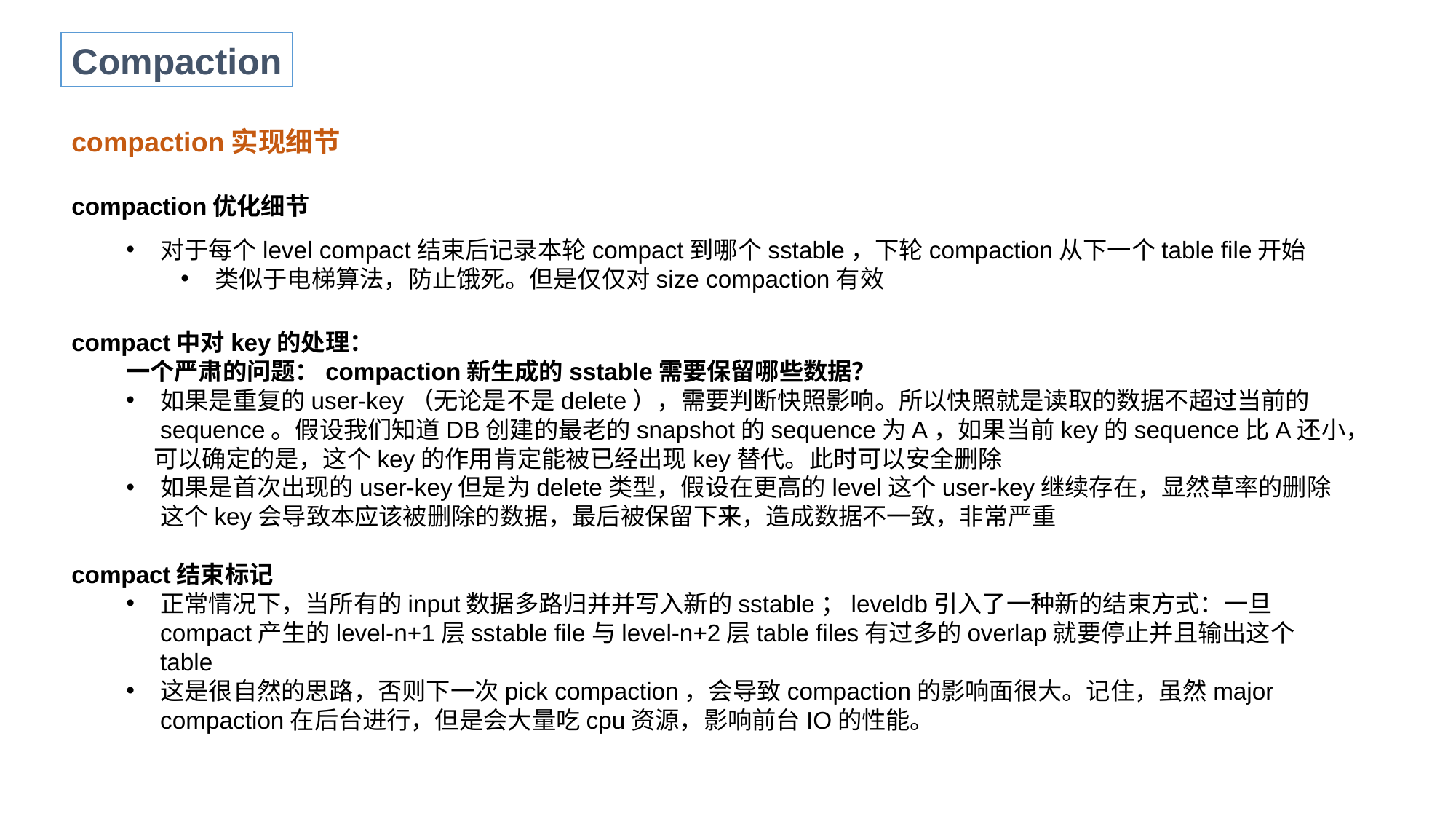

Compaction
compaction实现细节
compaction优化细节
对于每个level compact结束后记录本轮compact到哪个sstable，下轮compaction从下一个table file开始
类似于电梯算法，防止饿死。但是仅仅对size compaction有效
compact中对key的处理：
一个严肃的问题：compaction新生成的sstable需要保留哪些数据？
如果是重复的user-key（无论是不是delete），需要判断快照影响。所以快照就是读取的数据不超过当前的sequence。假设我们知道DB创建的最老的snapshot的sequence为A，如果当前key的sequence比A还小，
    可以确定的是，这个key的作用肯定能被已经出现key替代。此时可以安全删除
如果是首次出现的user-key但是为delete类型，假设在更高的level这个user-key继续存在，显然草率的删除这个key会导致本应该被删除的数据，最后被保留下来，造成数据不一致，非常严重

compact结束标记
正常情况下，当所有的input数据多路归并并写入新的sstable；leveldb引入了一种新的结束方式：一旦compact产生的level-n+1层sstable file与level-n+2层table files有过多的overlap就要停止并且输出这个table
这是很自然的思路，否则下一次pick compaction，会导致compaction的影响面很大。记住，虽然major compaction在后台进行，但是会大量吃cpu资源，影响前台IO的性能。